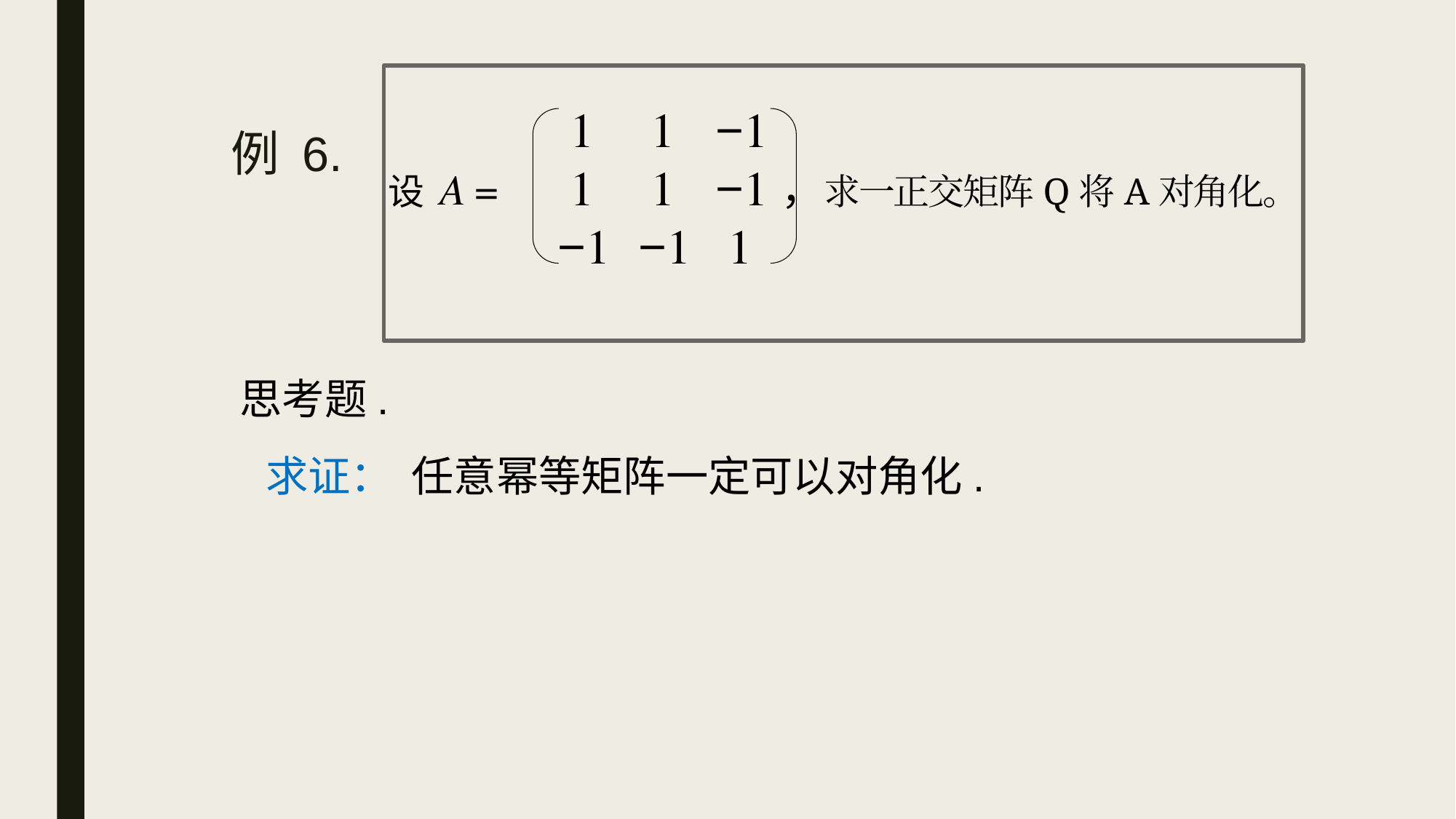

1
 1
−1
 1
 1
−1
−1
−1
 1

设 A =                              ，求一正交矩阵Q将A对角化。
例 6.
思考题.
求证：  任意幂等矩阵一定可以对角化.